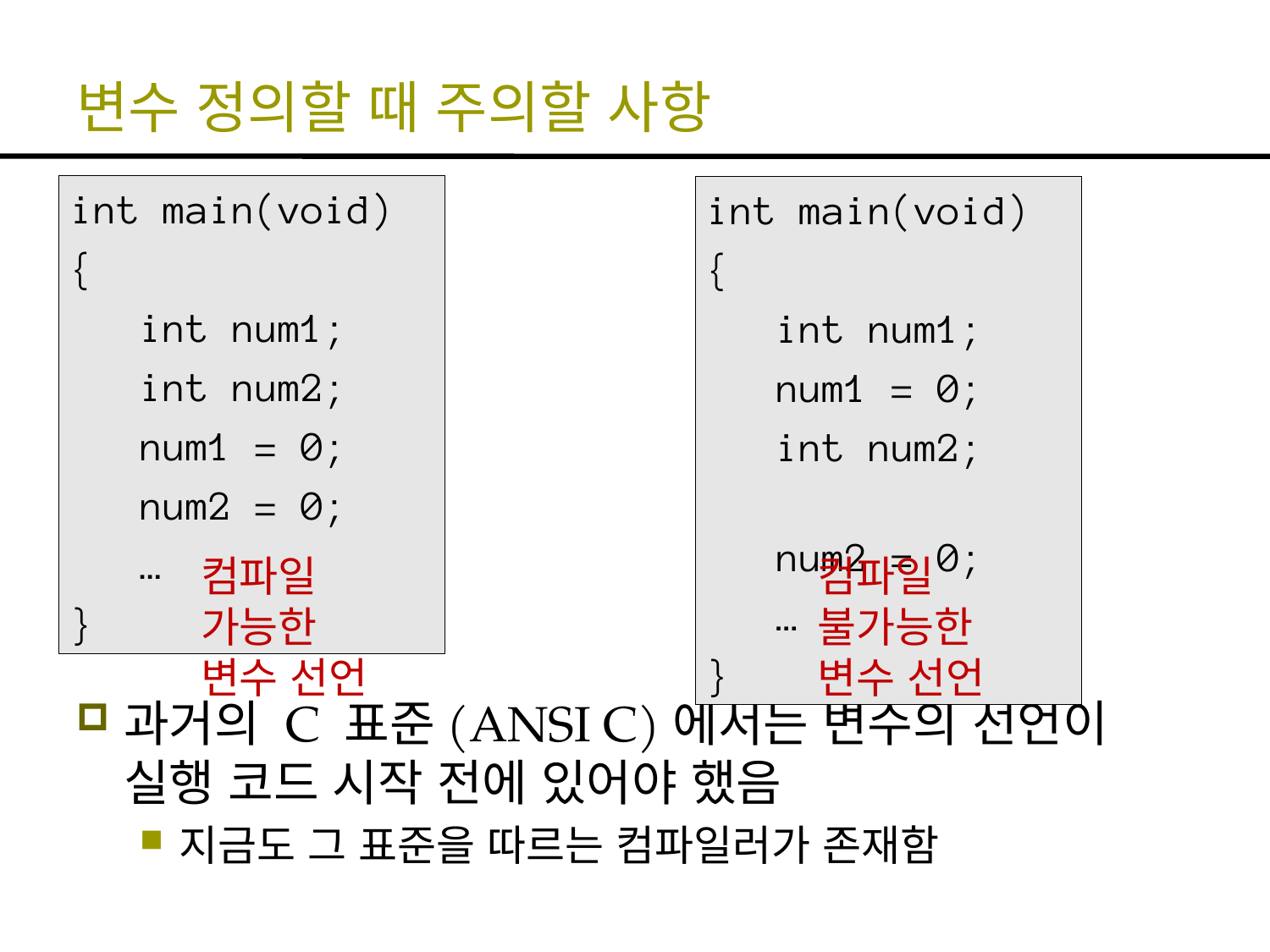

# 변수 정의할 때 주의할 사항
int main(void)
{
   int num1;
   int num2;
   num1 = 0;
   num2 = 0;
   …
}
int main(void)
{
   int num1;
   num1 = 0;
   int num2;
   num2 = 0;
   …
}
컴파일 가능한
변수 선언
컴파일 불가능한
변수 선언
과거의 C 표준(ANSI C)에서는 변수의 선언이 실행 코드 시작 전에 있어야 했음
지금도 그 표준을 따르는 컴파일러가 존재함